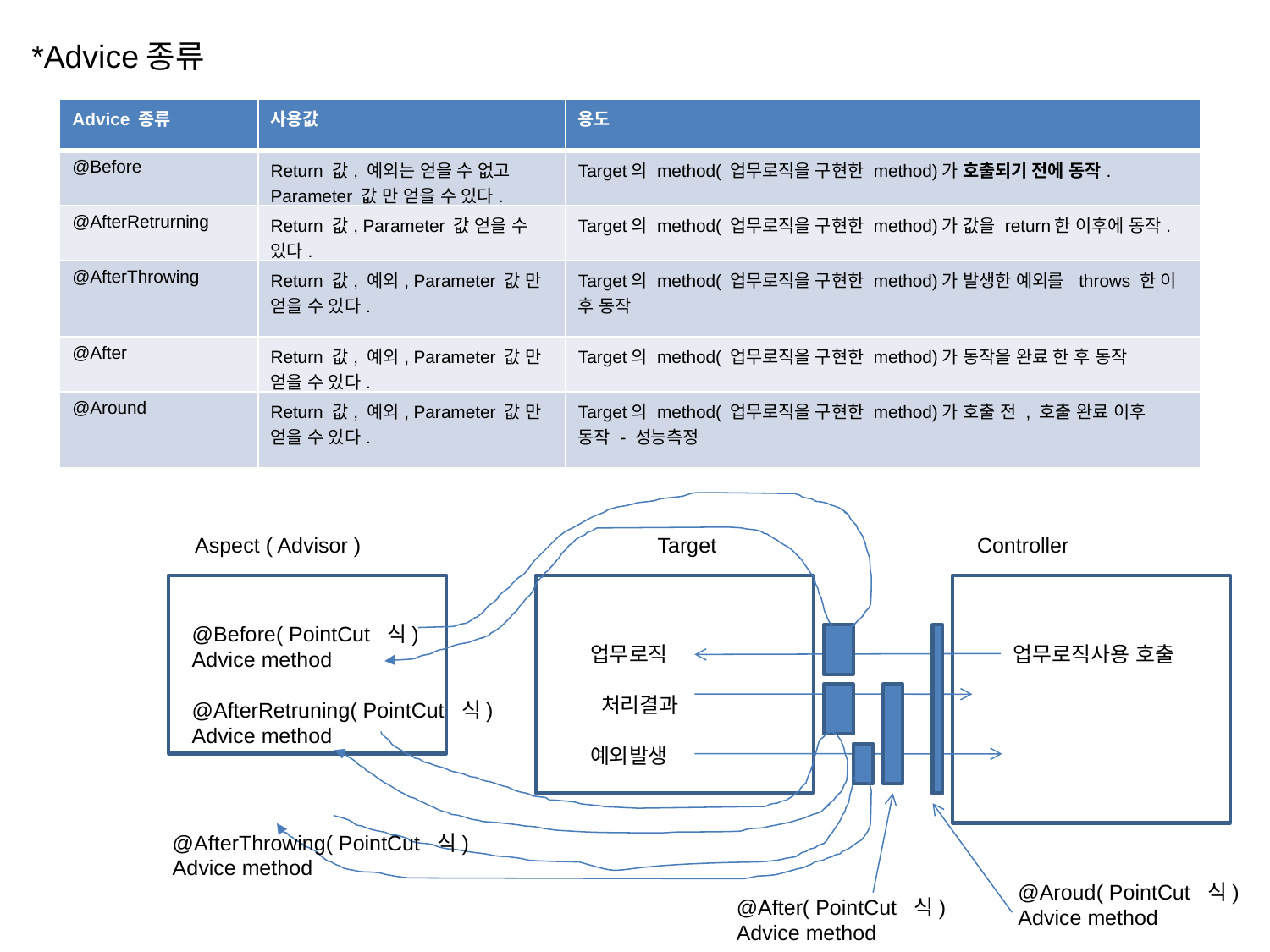

*Advice종류
| Advice 종류 | 사용값 | 용도 |
| --- | --- | --- |
| @Before | Return 값, 예외는 얻을 수 없고 Parameter 값 만 얻을 수 있다. | Target의 method( 업무로직을 구현한 method)가 호출되기 전에 동작. |
| @AfterRetrurning | Return 값, Parameter 값 얻을 수 있다. | Target의 method( 업무로직을 구현한 method)가 값을 return한 이후에 동작. |
| @AfterThrowing | Return 값, 예외, Parameter 값 만 얻을 수 있다. | Target의 method( 업무로직을 구현한 method)가 발생한 예외를 throws 한 이 후 동작 |
| @After | Return 값, 예외, Parameter 값 만 얻을 수 있다. | Target의 method( 업무로직을 구현한 method)가 동작을 완료 한 후 동작 |
| @Around | Return 값, 예외, Parameter 값 만 얻을 수 있다. | Target의 method( 업무로직을 구현한 method)가 호출 전 , 호출 완료 이후 동작 - 성능측정 |

Aspect ( Advisor )
Target
Controller

@Before( PointCut  식)
Advice method

@AfterRetruning( PointCut  식)
Advice method

업무로직

 처리결과

예외발생
업무로직사용 호출

@AfterThrowing( PointCut  식)
Advice method
@Aroud( PointCut  식)
Advice method
@After( PointCut  식)
Advice method